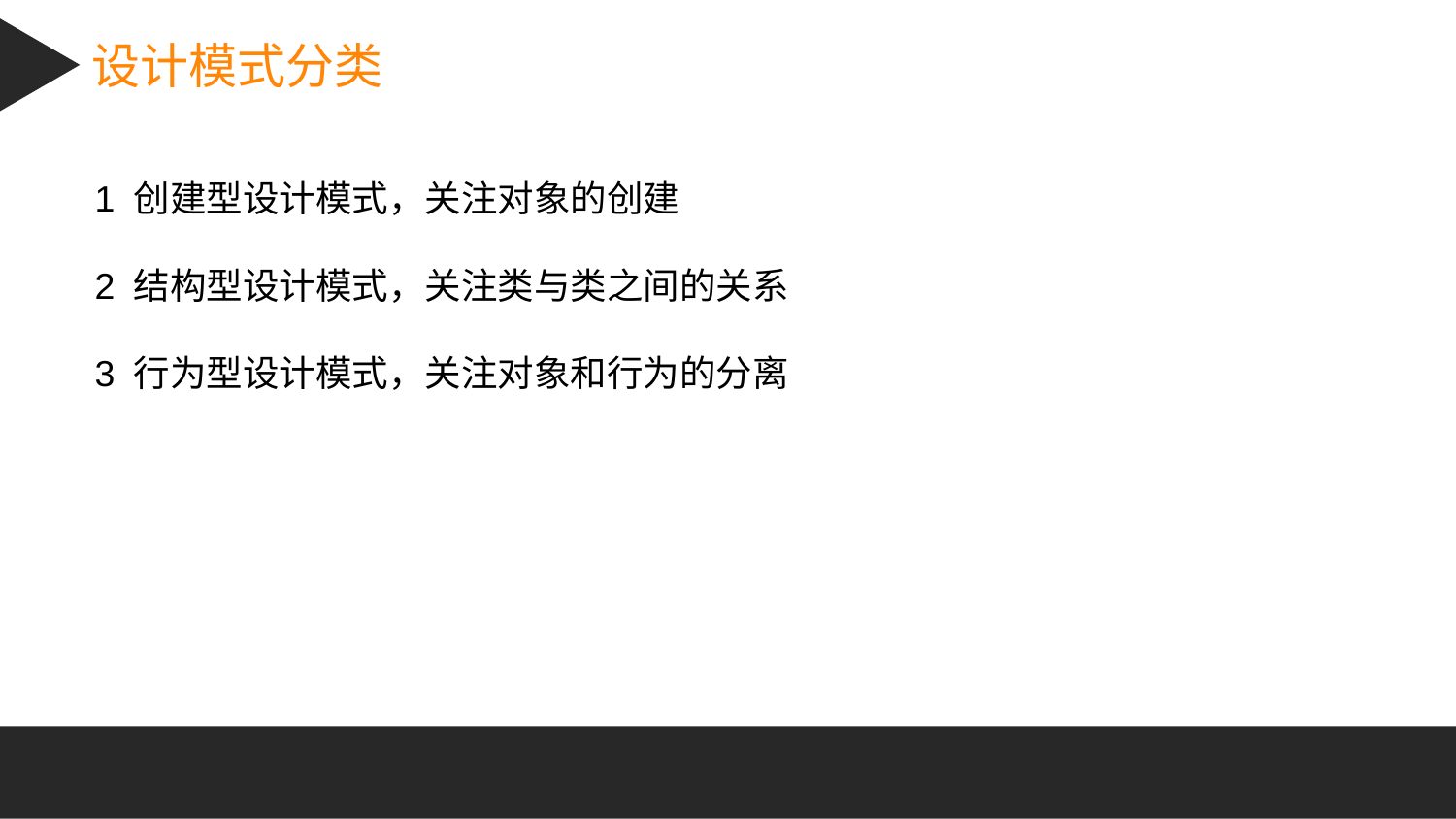

设计模式分类
1 创建型设计模式，关注对象的创建

2 结构型设计模式，关注类与类之间的关系

3 行为型设计模式，关注对象和行为的分离